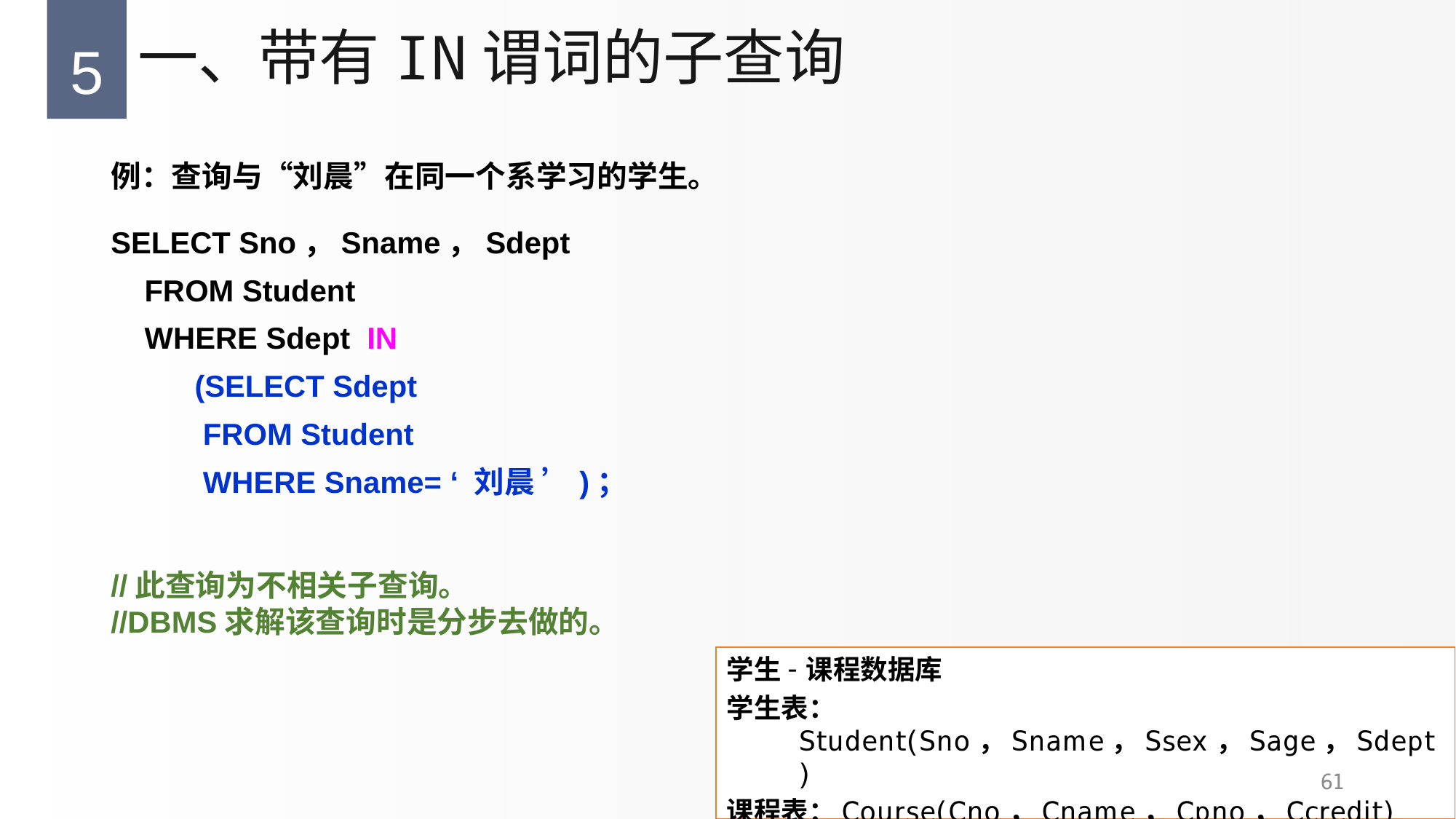

# 一、带有IN谓词的子查询
例：查询与“刘晨”在同一个系学习的学生。
SELECT Sno，Sname，Sdept
    FROM Student
    WHERE Sdept  IN
          (SELECT Sdept
           FROM Student
           WHERE Sname= ‘ 刘晨 ’)；

//此查询为不相关子查询。
//DBMS求解该查询时是分步去做的。
61